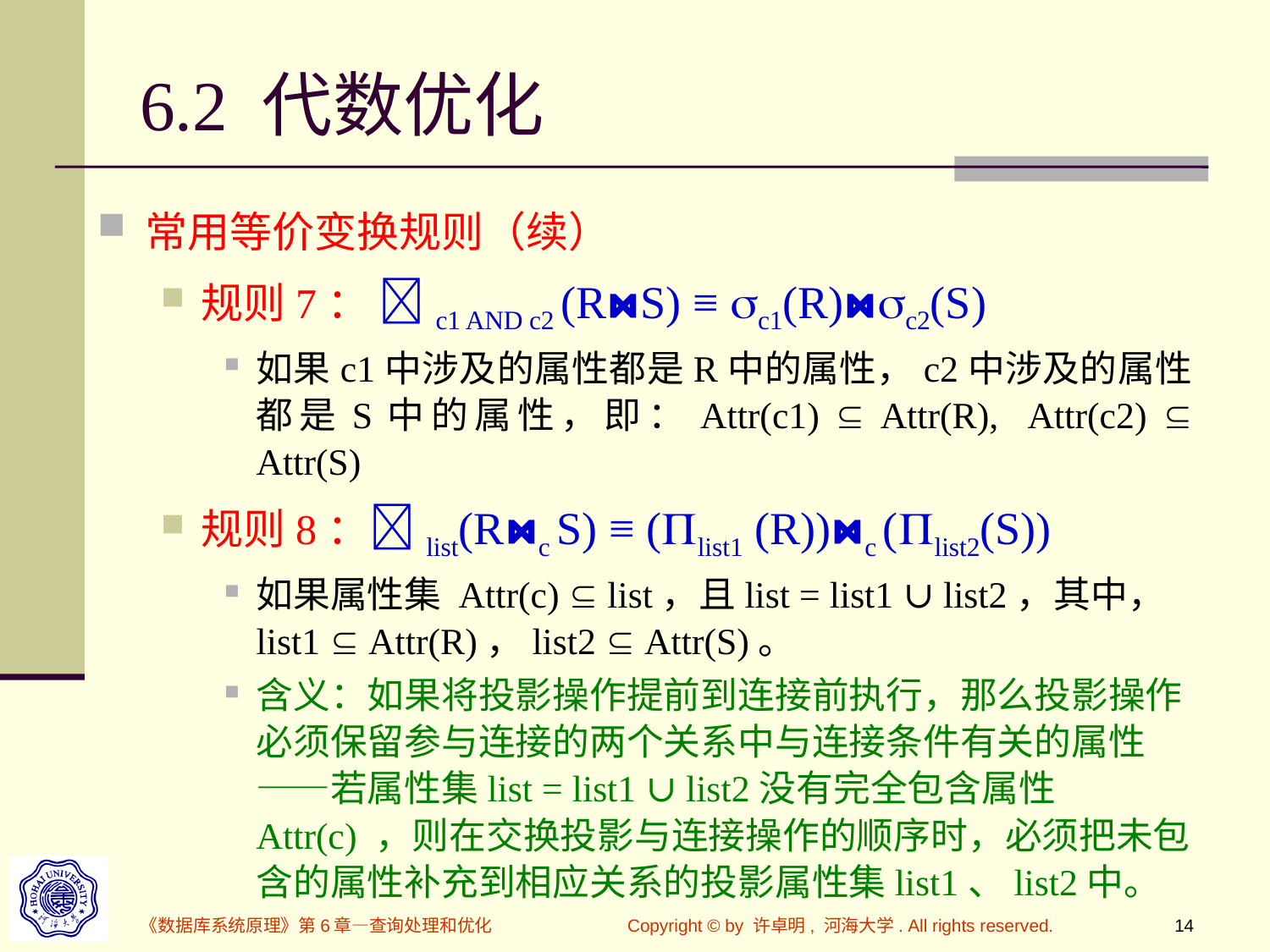

# 6.2 代数优化
常用等价变换规则（续）
规则7： σc1 AND c2 (R⋈S) ≡ σc1(R)⋈σc2(S)
如果c1中涉及的属性都是R中的属性，c2中涉及的属性都是S中的属性，即：Attr(c1) ⊆ Attr(R),  Attr(c2) ⊆ Attr(S)
规则8：Πlist(R⋈c S) ≡ (Πlist1 (R))⋈c (Πlist2(S))
如果属性集 Attr(c) ⊆ list，且list = list1 ∪ list2，其中，
list1 ⊆ Attr(R)，list2 ⊆ Attr(S)。
含义：如果将投影操作提前到连接前执行，那么投影操作必须保留参与连接的两个关系中与连接条件有关的属性
——若属性集list = list1 ∪ list2没有完全包含属性Attr(c) ，则在交换投影与连接操作的顺序时，必须把未包含的属性补充到相应关系的投影属性集list1、list2中。

《数据库系统原理》第6章—查询处理和优化
Copyright © by 许卓明, 河海大学. All rights reserved.
14